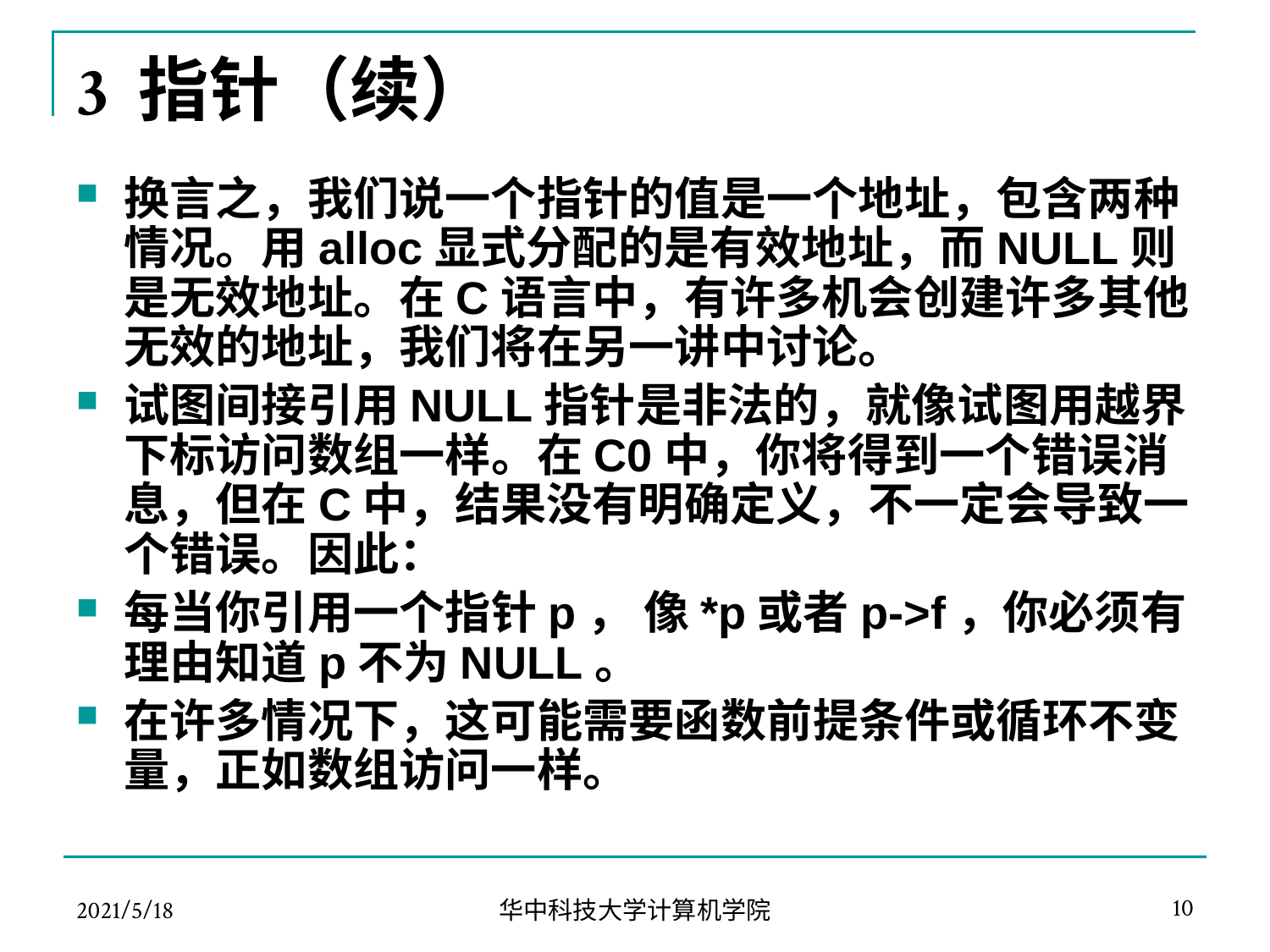

# 3 指针（续）
换言之，我们说一个指针的值是一个地址，包含两种情况。用alloc显式分配的是有效地址，而NULL则是无效地址。在C语言中，有许多机会创建许多其他无效的地址，我们将在另一讲中讨论。
试图间接引用NULL指针是非法的，就像试图用越界下标访问数组一样。在C0中，你将得到一个错误消息，但在C中，结果没有明确定义，不一定会导致一个错误。因此：
每当你引用一个指针p， 像*p或者p->f，你必须有理由知道p不为NULL。
在许多情况下，这可能需要函数前提条件或循环不变量，正如数组访问一样。
2021/5/18
10
华中科技大学计算机学院